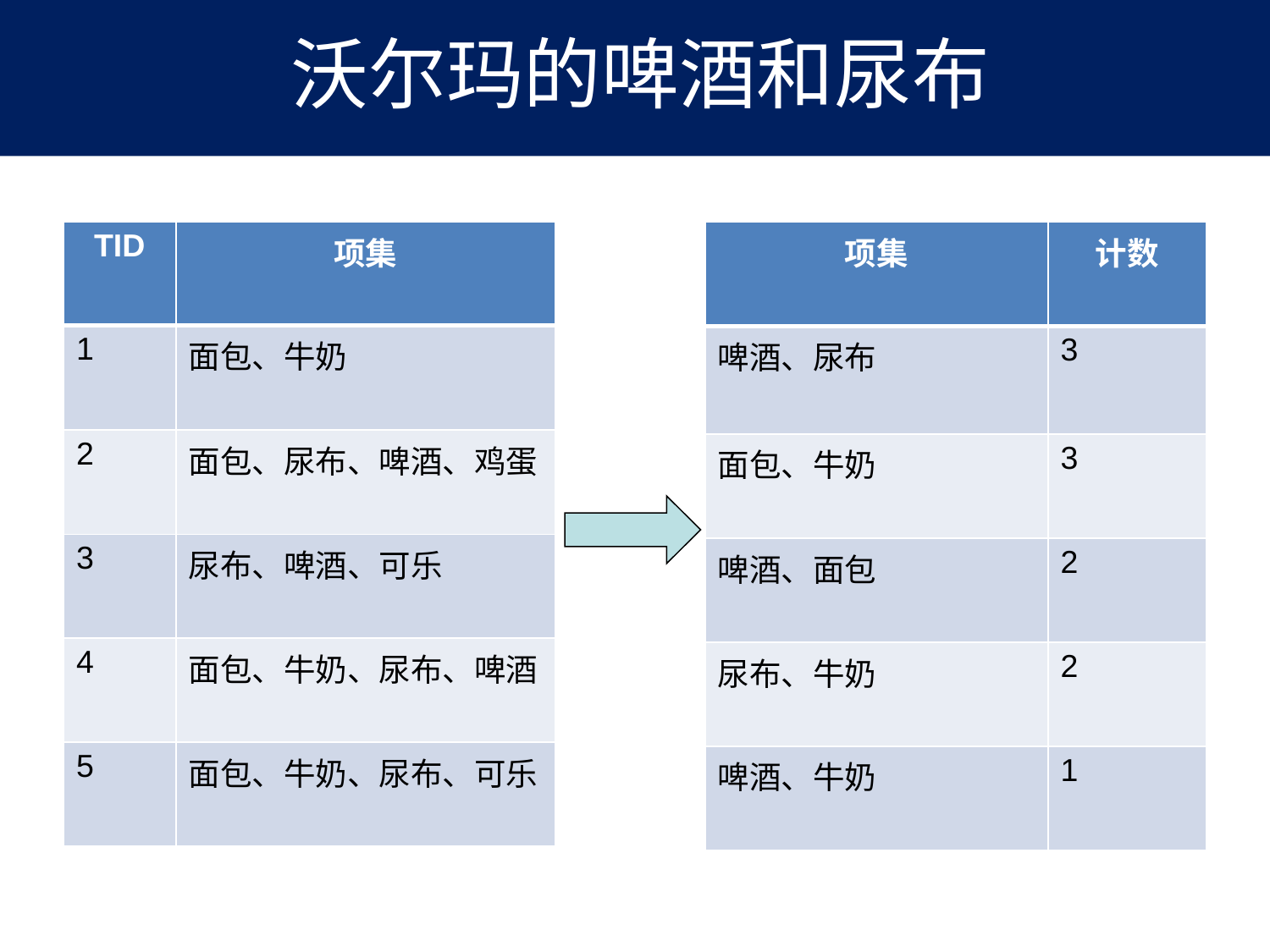

沃尔玛的啤酒和尿布
| TID | 项集 |
| --- | --- |
| 1 | 面包、牛奶 |
| 2 | 面包、尿布、啤酒、鸡蛋 |
| 3 | 尿布、啤酒、可乐 |
| 4 | 面包、牛奶、尿布、啤酒 |
| 5 | 面包、牛奶、尿布、可乐 |
| 项集 | 计数 |
| --- | --- |
| 啤酒、尿布 | 3 |
| 面包、牛奶 | 3 |
| 啤酒、面包 | 2 |
| 尿布、牛奶 | 2 |
| 啤酒、牛奶 | 1 |